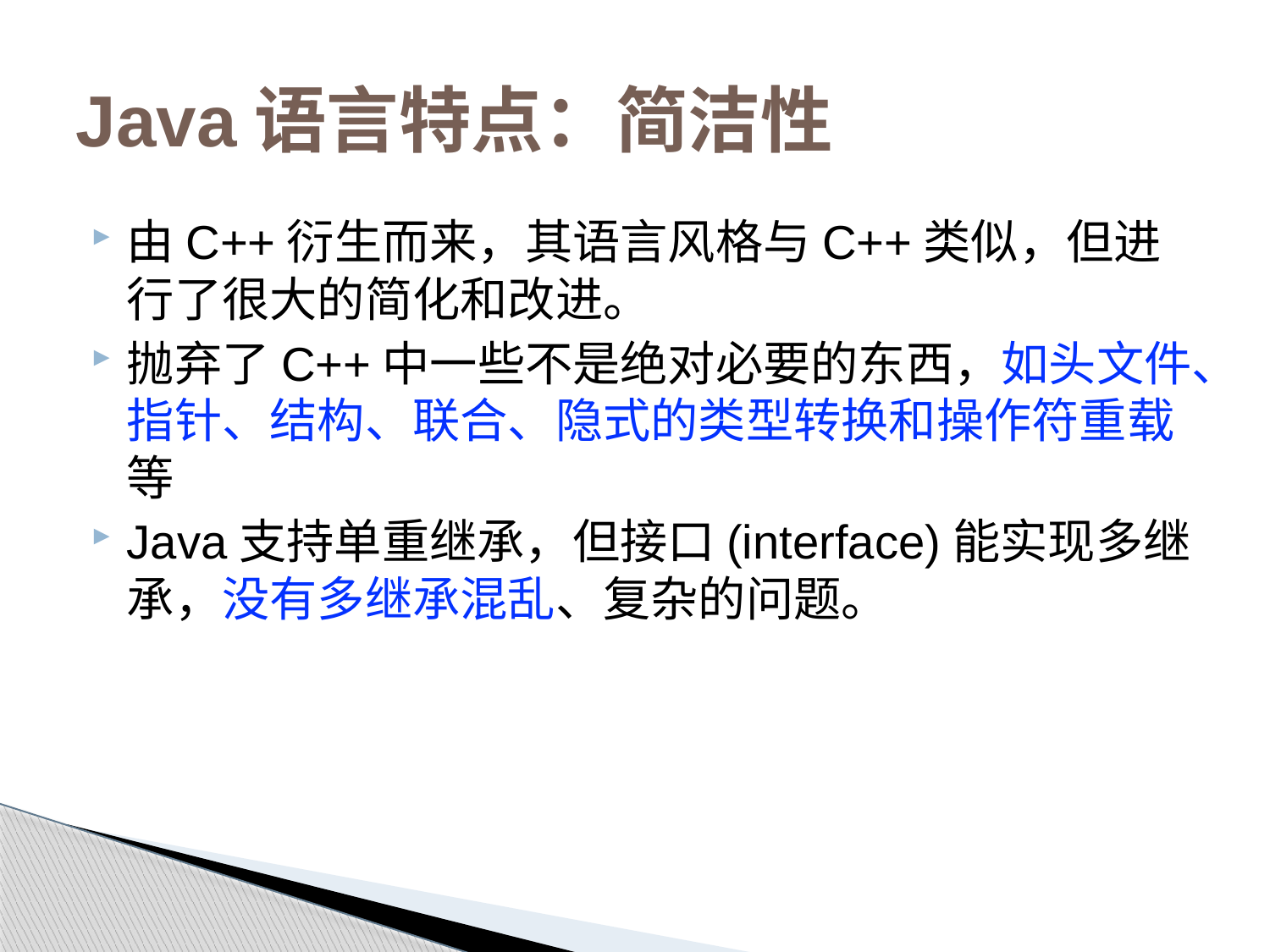

# Java语言特点：简洁性
由C++衍生而来，其语言风格与C++类似，但进行了很大的简化和改进。
抛弃了C++中一些不是绝对必要的东西，如头文件、指针、结构、联合、隐式的类型转换和操作符重载等
Java支持单重继承，但接口(interface)能实现多继承，没有多继承混乱、复杂的问题。